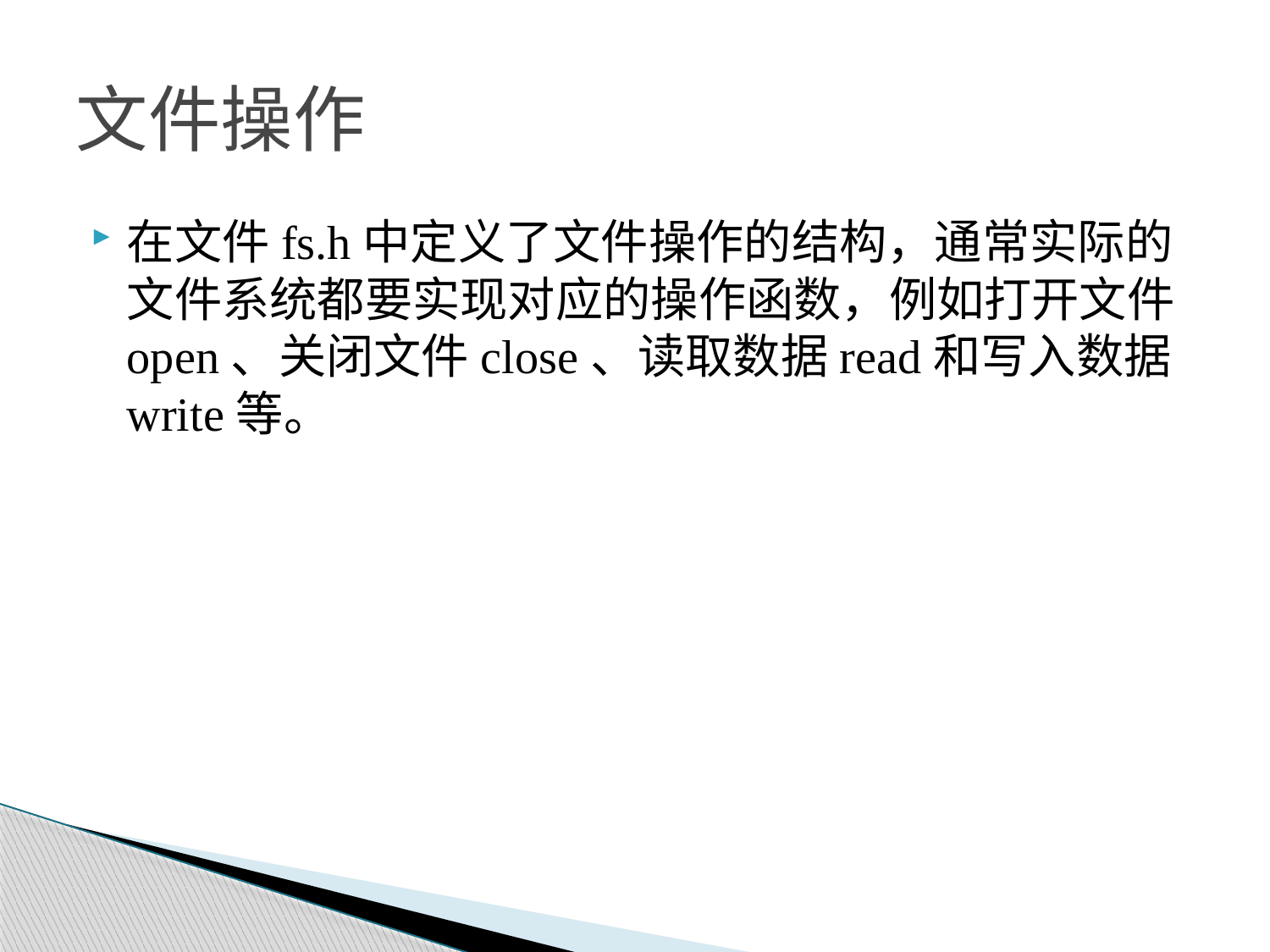

# 文件操作
在文件fs.h中定义了文件操作的结构，通常实际的文件系统都要实现对应的操作函数，例如打开文件open、关闭文件close、读取数据read和写入数据write等。